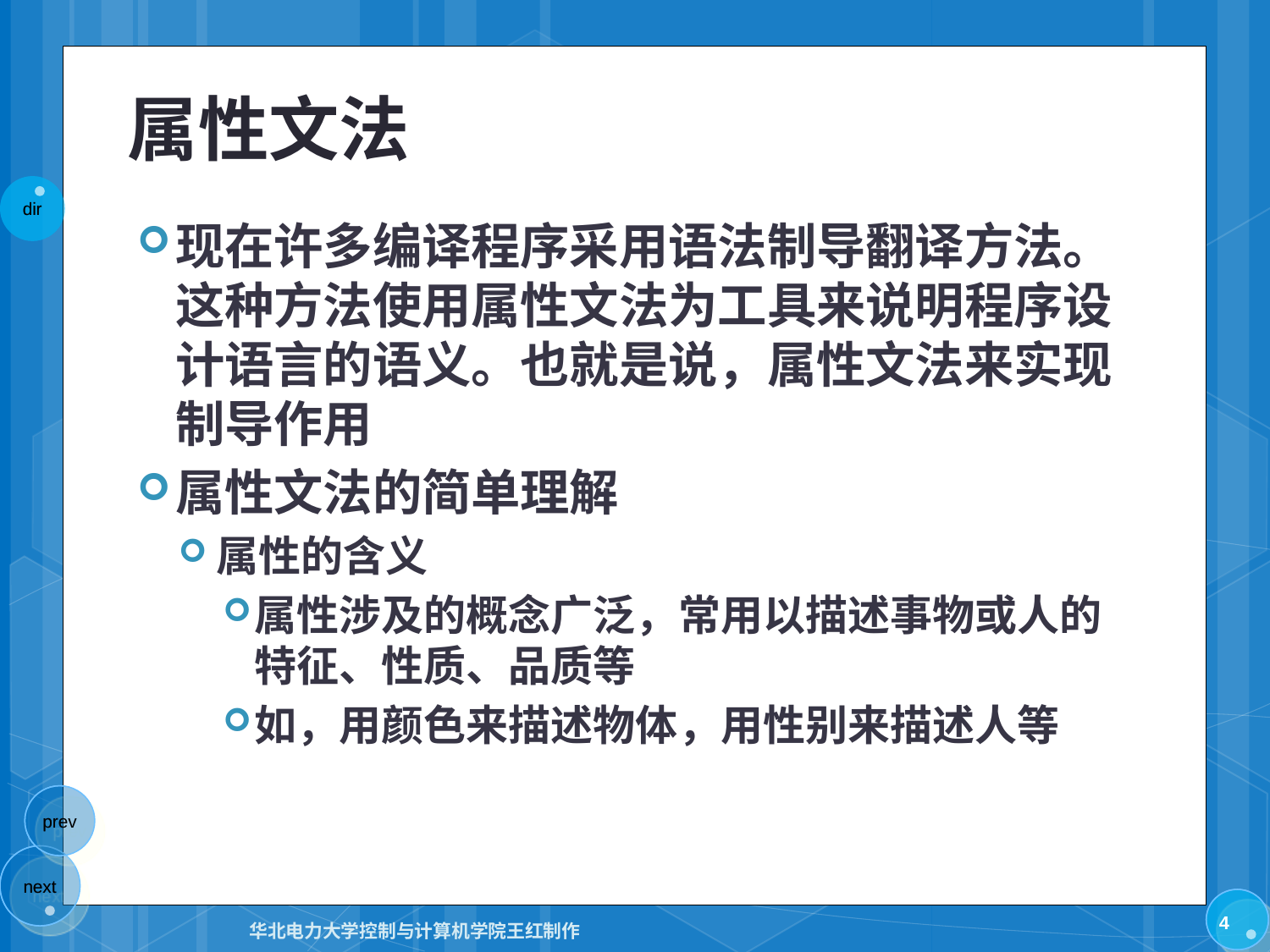

# 属性文法
现在许多编译程序采用语法制导翻译方法。这种方法使用属性文法为工具来说明程序设计语言的语义。也就是说，属性文法来实现制导作用
属性文法的简单理解
属性的含义
属性涉及的概念广泛，常用以描述事物或人的特征、性质、品质等
如，用颜色来描述物体，用性别来描述人等
4
华北电力大学控制与计算机学院王红制作